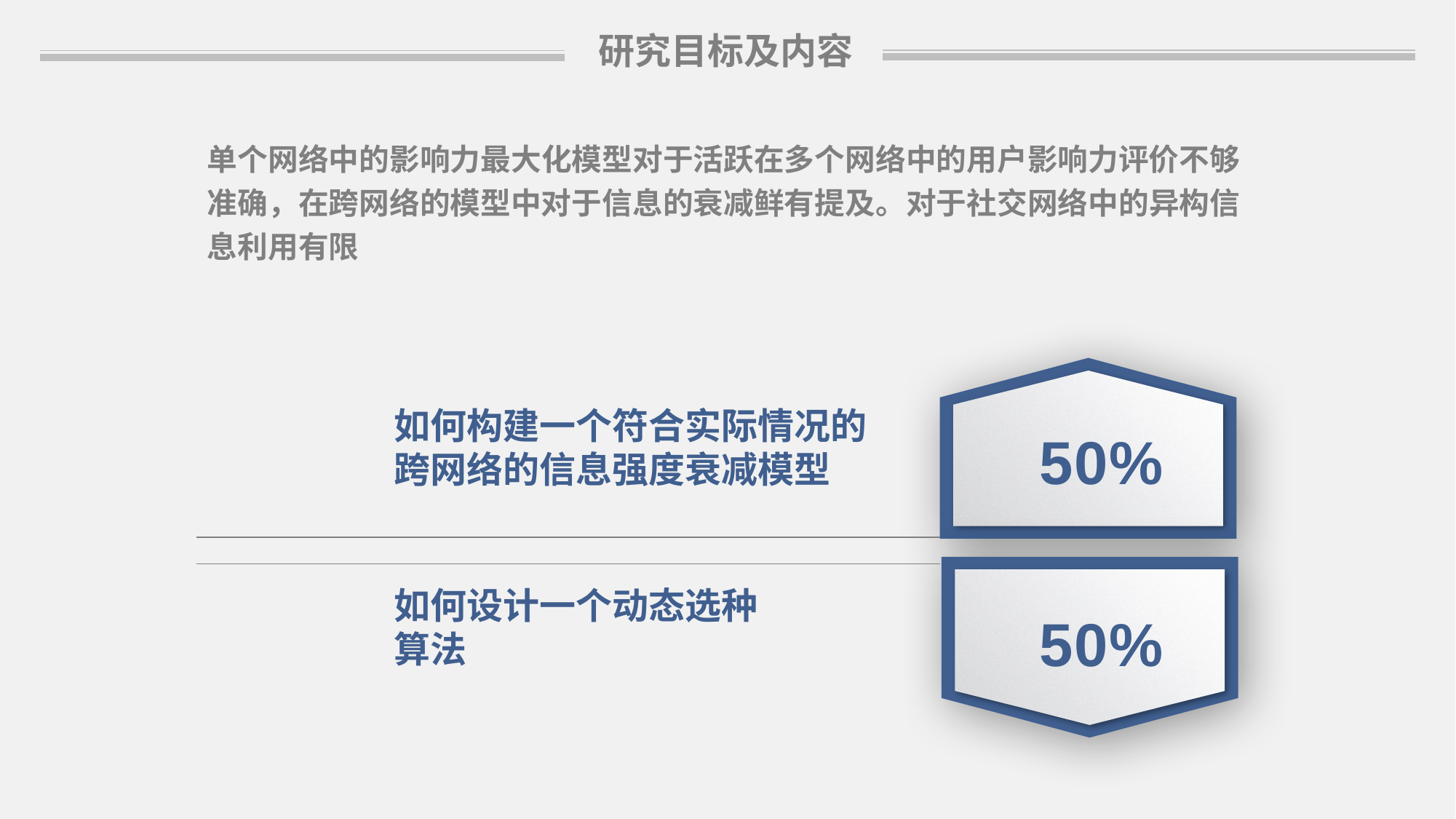

研究目标及内容
单个网络中的影响力最大化模型对于活跃在多个网络中的用户影响力评价不够准确，在跨网络的模型中对于信息的衰减鲜有提及。对于社交网络中的异构信息利用有限

如何构建一个符合实际情况的跨网络的信息强度衰减模型
50%

如何设计一个动态选种算法
50%